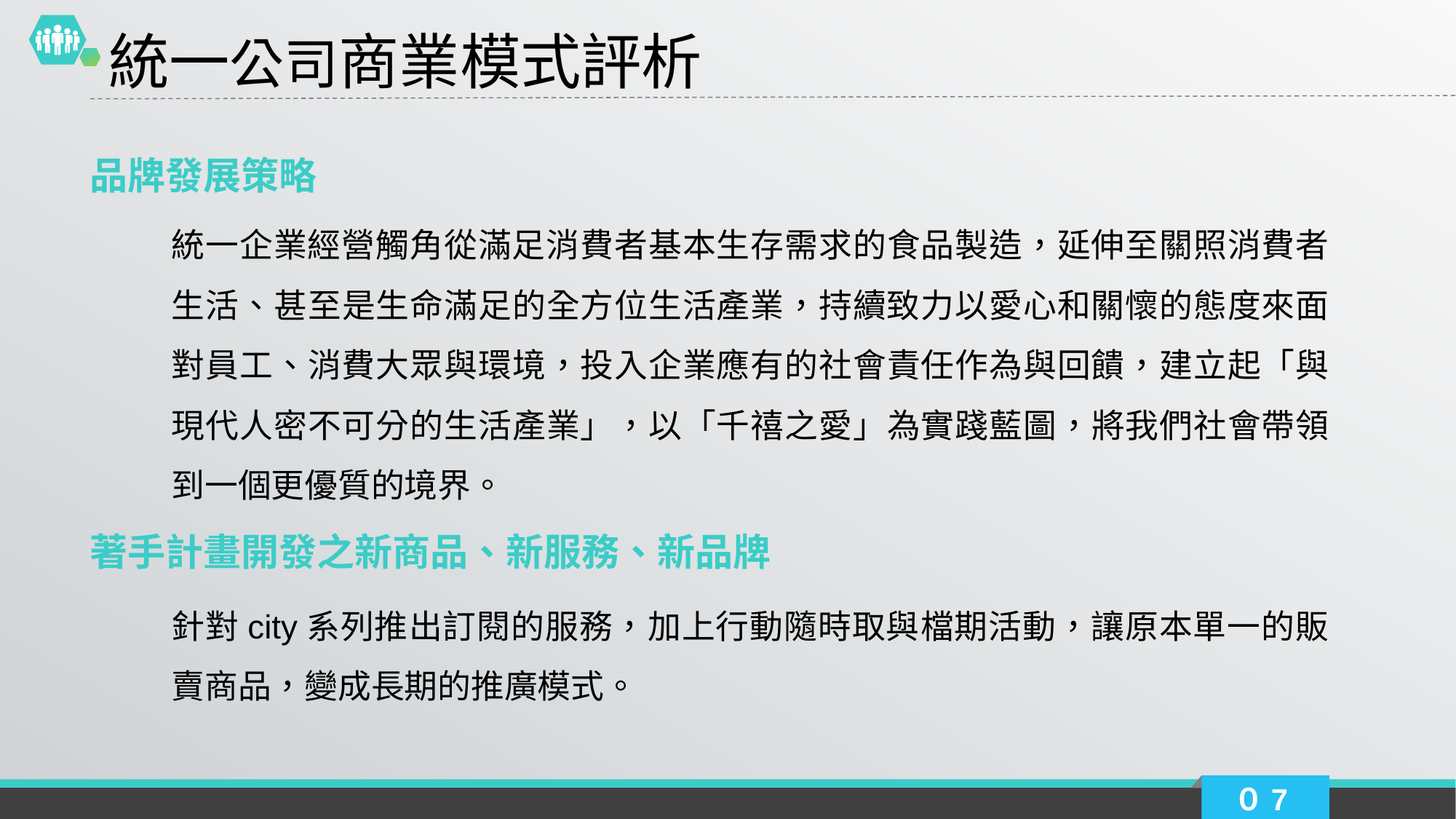

統一公司商業模式評析

品牌發展策略
統一企業經營觸角從滿足消費者基本生存需求的食品製造，延伸至關照消費者生活、甚至是生命滿足的全方位生活產業，持續致力以愛心和關懷的態度來面對員工、消費大眾與環境，投入企業應有的社會責任作為與回饋，建立起「與現代人密不可分的生活產業」，以「千禧之愛」為實踐藍圖，將我們社會帶領到一個更優質的境界。
著手計畫開發之新商品、新服務、新品牌
針對city系列推出訂閱的服務，加上行動隨時取與檔期活動，讓原本單一的販賣商品，變成長期的推廣模式。

０7